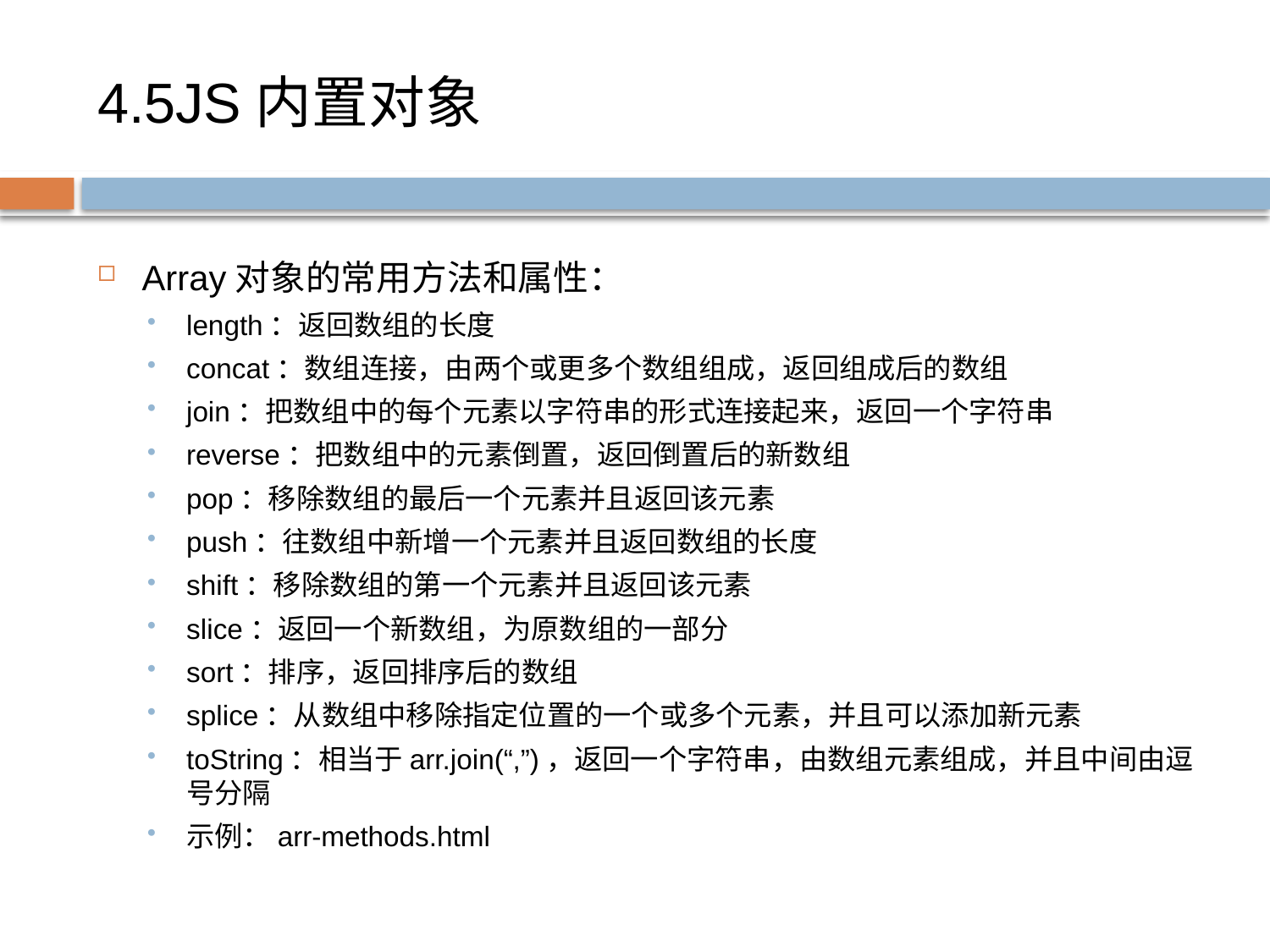

# 4.5JS内置对象
Array对象的常用方法和属性：
length：返回数组的长度
concat：数组连接，由两个或更多个数组组成，返回组成后的数组
join：把数组中的每个元素以字符串的形式连接起来，返回一个字符串
reverse：把数组中的元素倒置，返回倒置后的新数组
pop：移除数组的最后一个元素并且返回该元素
push：往数组中新增一个元素并且返回数组的长度
shift：移除数组的第一个元素并且返回该元素
slice：返回一个新数组，为原数组的一部分
sort：排序，返回排序后的数组
splice：从数组中移除指定位置的一个或多个元素，并且可以添加新元素
toString：相当于arr.join(“,”)，返回一个字符串，由数组元素组成，并且中间由逗号分隔
示例：arr-methods.html